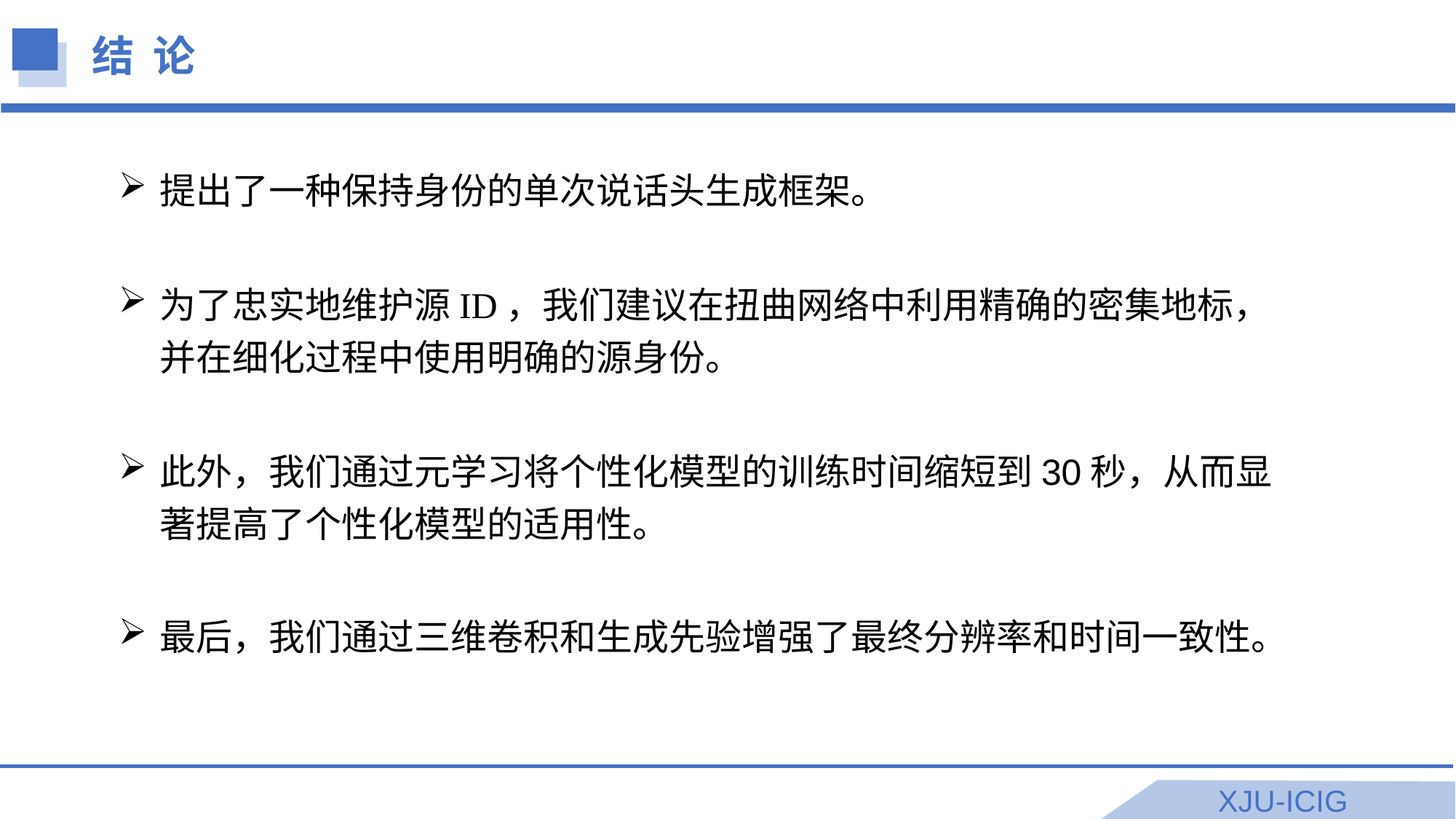

结  论

提出了一种保持身份的单次说话头生成框架。
为了忠实地维护源ID，我们建议在扭曲网络中利用精确的密集地标，并在细化过程中使用明确的源身份。
此外，我们通过元学习将个性化模型的训练时间缩短到30秒，从而显著提高了个性化模型的适用性。
最后，我们通过三维卷积和生成先验增强了最终分辨率和时间一致性。
XJU-ICIG